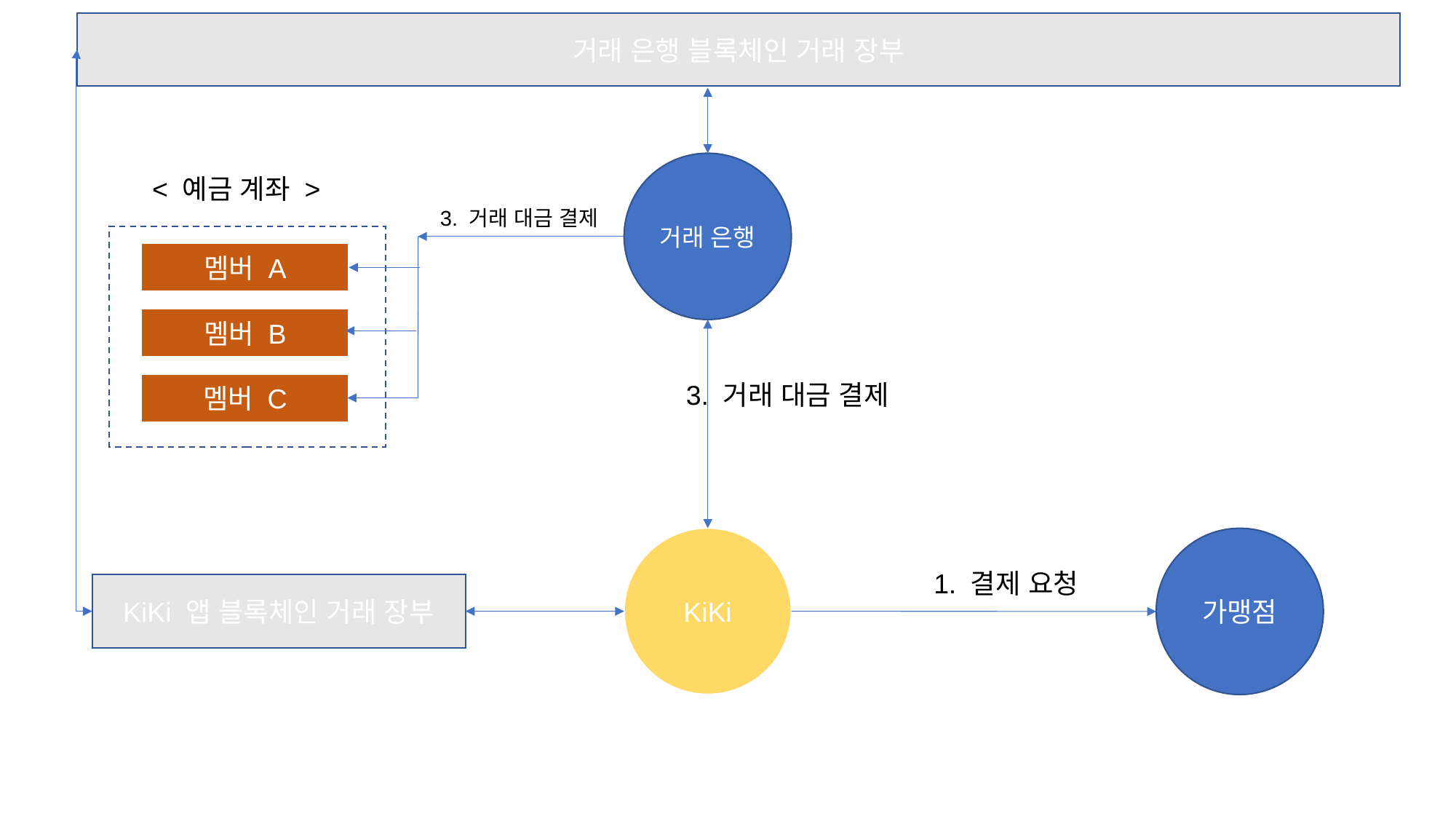

거래 은행 블록체인 거래 장부
거래 은행
< 예금 계좌 >

멤버 A
멤버 B
멤버 C
3. 거래 대금 결제
3. 거래 대금 결제
KiKi
가맹점
1. 결제 요청
KiKi 앱 블록체인 거래 장부